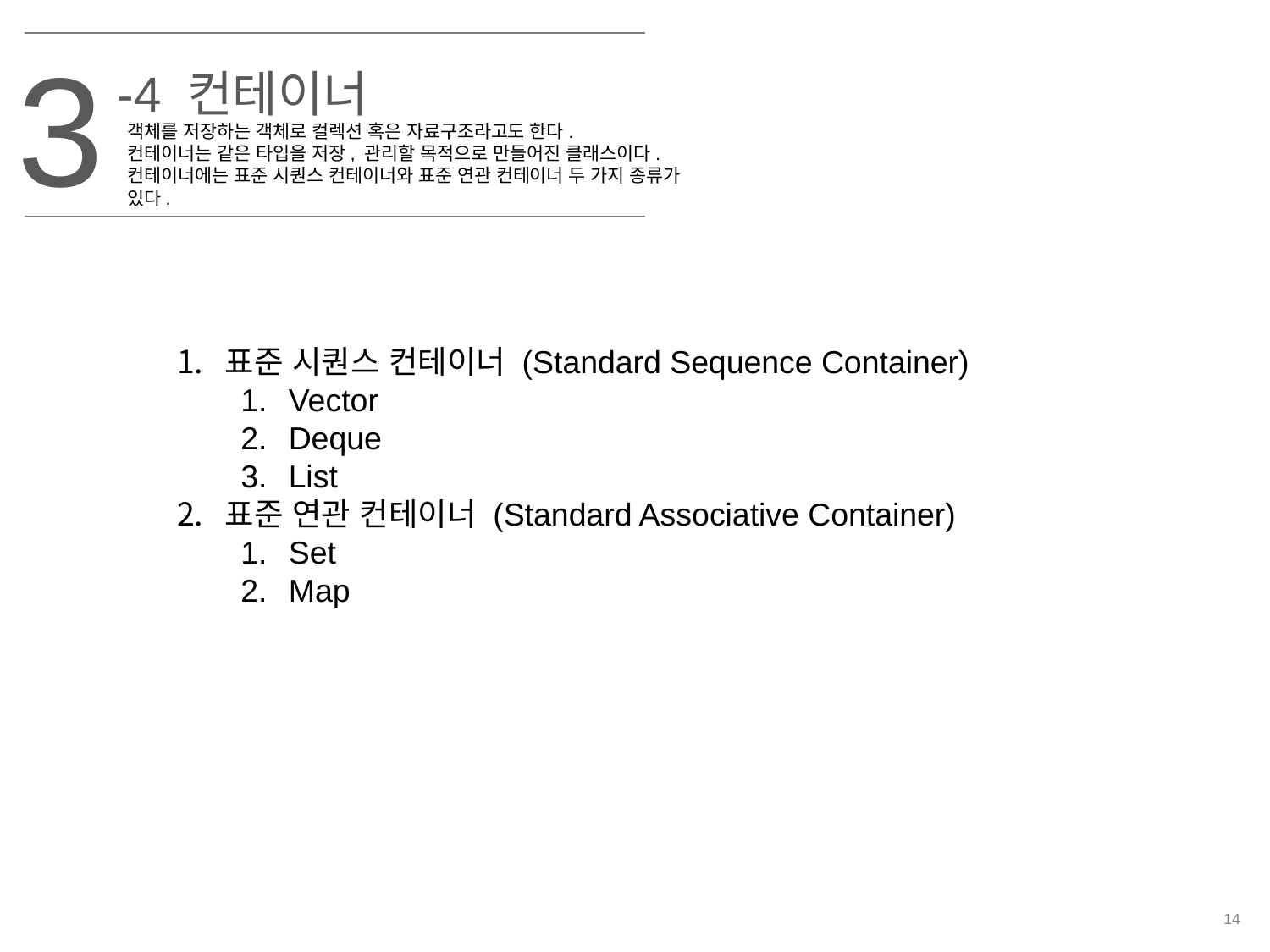

3
-4 컨테이너
객체를 저장하는 객체로 컬렉션 혹은 자료구조라고도 한다.
컨테이너는 같은 타입을 저장, 관리할 목적으로 만들어진 클래스이다. 컨테이너에는 표준 시퀀스 컨테이너와 표준 연관 컨테이너 두 가지 종류가 있다.
표준 시퀀스 컨테이너 (Standard Sequence Container)
Vector
Deque
List
표준 연관 컨테이너 (Standard Associative Container)
Set
Map